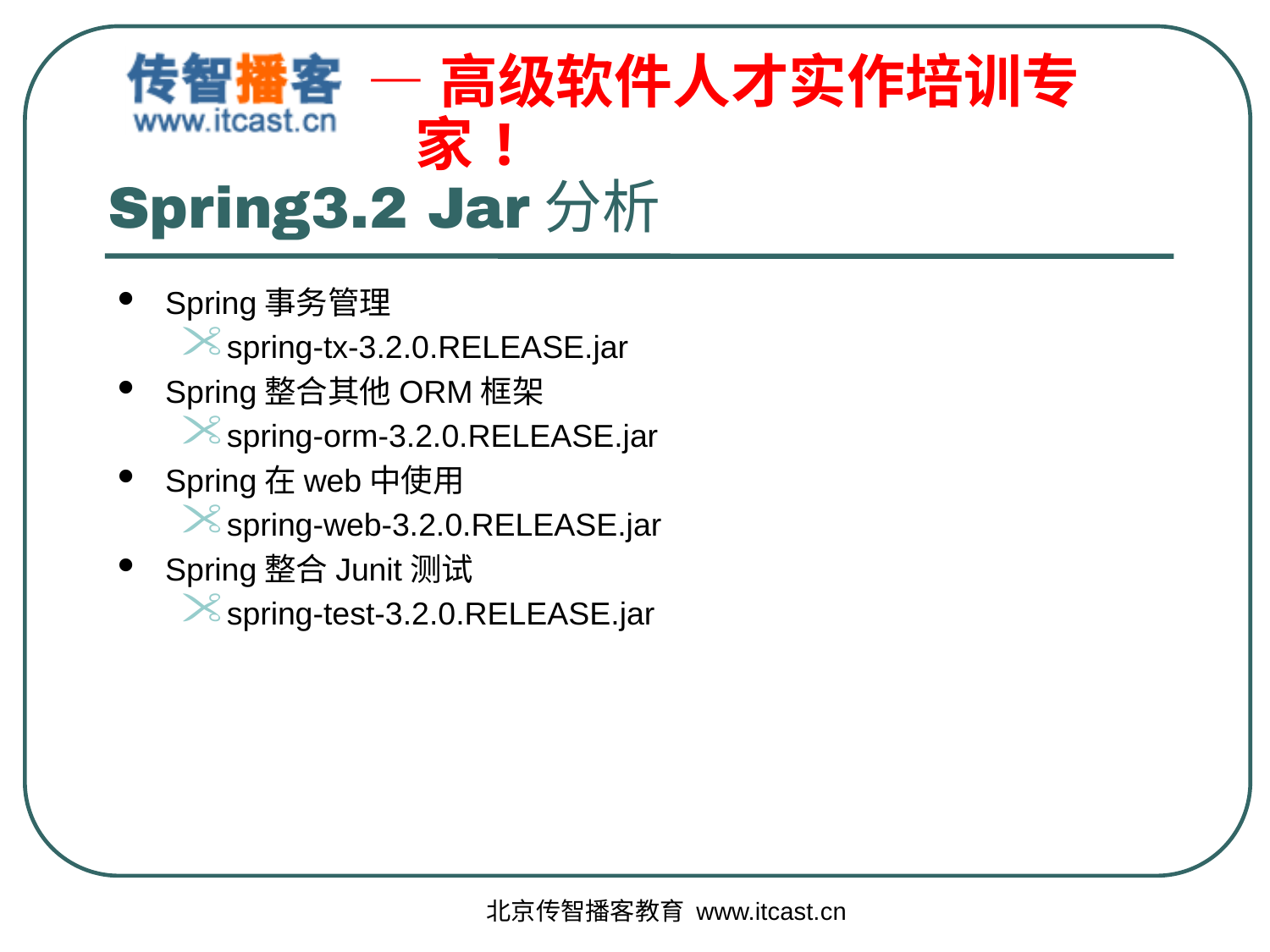

# Spring3.2 Jar分析
Spring事务管理
spring-tx-3.2.0.RELEASE.jar
Spring整合其他ORM框架
spring-orm-3.2.0.RELEASE.jar
Spring在web中使用
spring-web-3.2.0.RELEASE.jar
Spring整合Junit测试
spring-test-3.2.0.RELEASE.jar

北京传智播客教育 www.itcast.cn